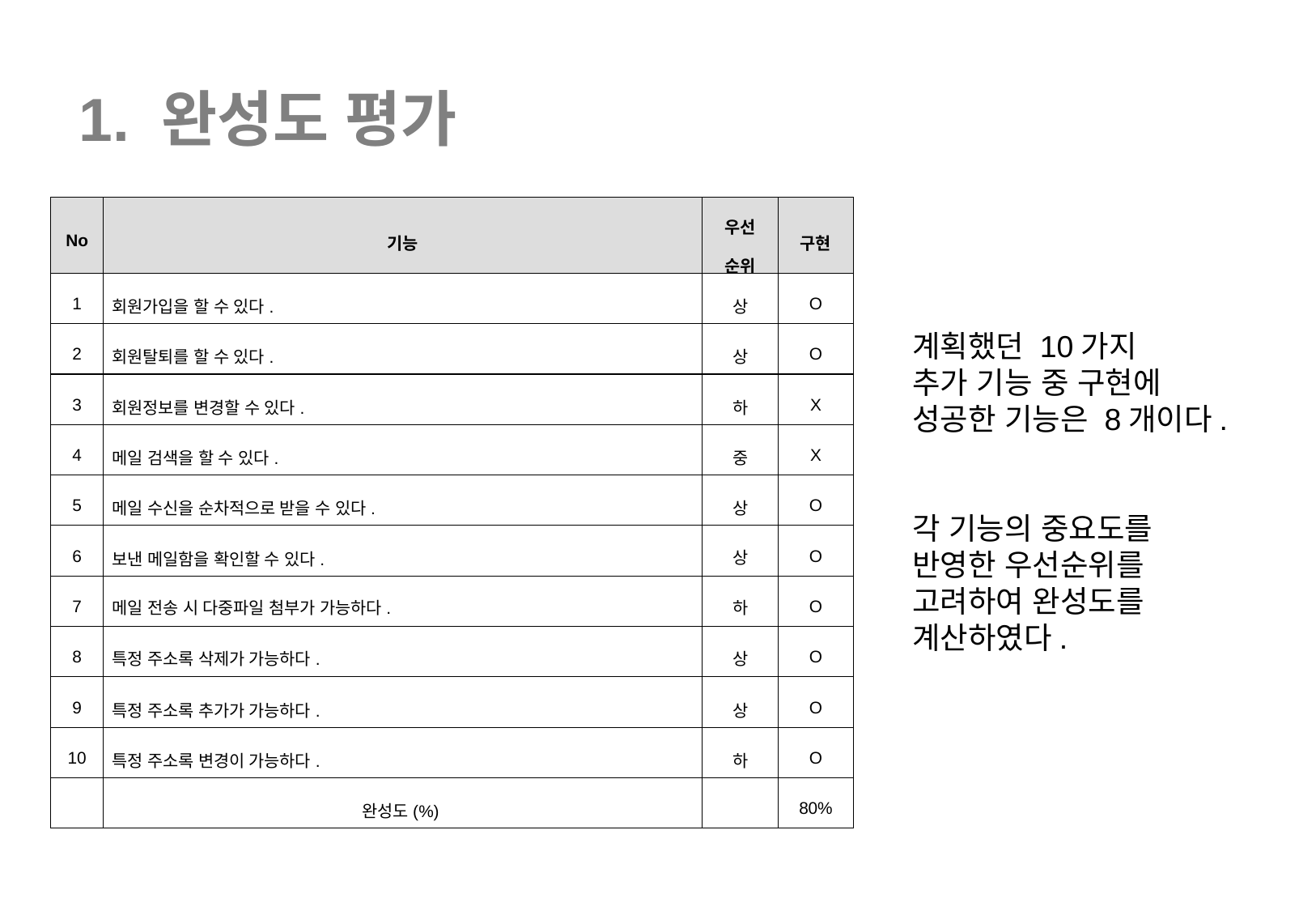

1. 완성도 평가
| No | 기능 | 우선 순위 | 구현 |
| --- | --- | --- | --- |
| 1 | 회원가입을 할 수 있다. | 상 | O |
| 2 | 회원탈퇴를 할 수 있다. | 상 | O |
| 3 | 회원정보를 변경할 수 있다. | 하 | X |
| 4 | 메일 검색을 할 수 있다. | 중 | X |
| 5 | 메일 수신을 순차적으로 받을 수 있다. | 상 | O |
| 6 | 보낸 메일함을 확인할 수 있다. | 상 | O |
| 7 | 메일 전송 시 다중파일 첨부가 가능하다. | 하 | O |
| 8 | 특정 주소록 삭제가 가능하다. | 상 | O |
| 9 | 특정 주소록 추가가 가능하다. | 상 | O |
| 10 | 특정 주소록 변경이 가능하다. | 하 | O |
|  | 완성도(%) |  | 80% |
계획했던 10가지
추가 기능 중 구현에
성공한 기능은 8개이다.

각 기능의 중요도를
반영한 우선순위를
고려하여 완성도를
계산하였다.